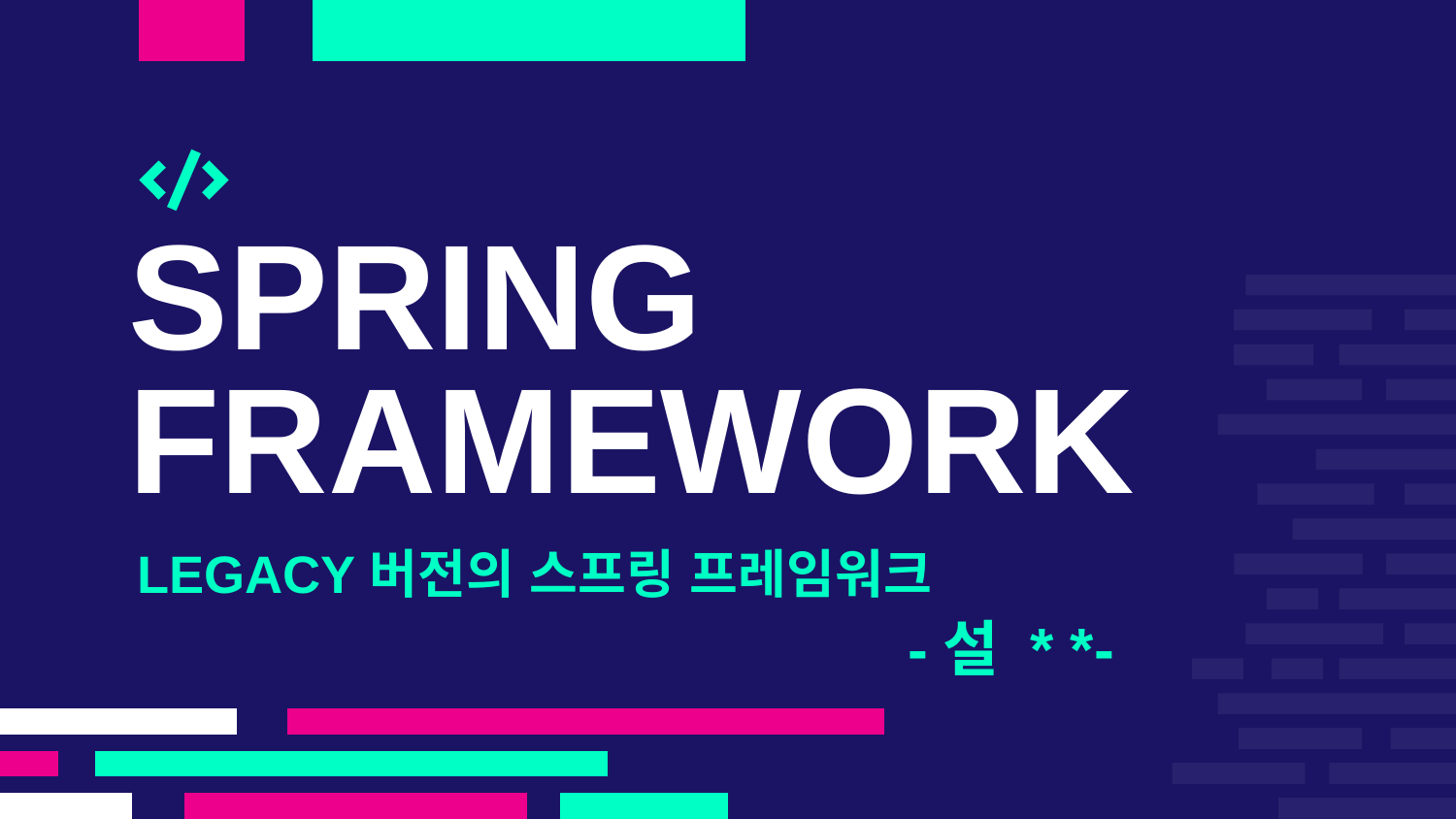

# SPRING FRAMEWORK
LEGACY버전의 스프링 프레임워크
-설 * *-